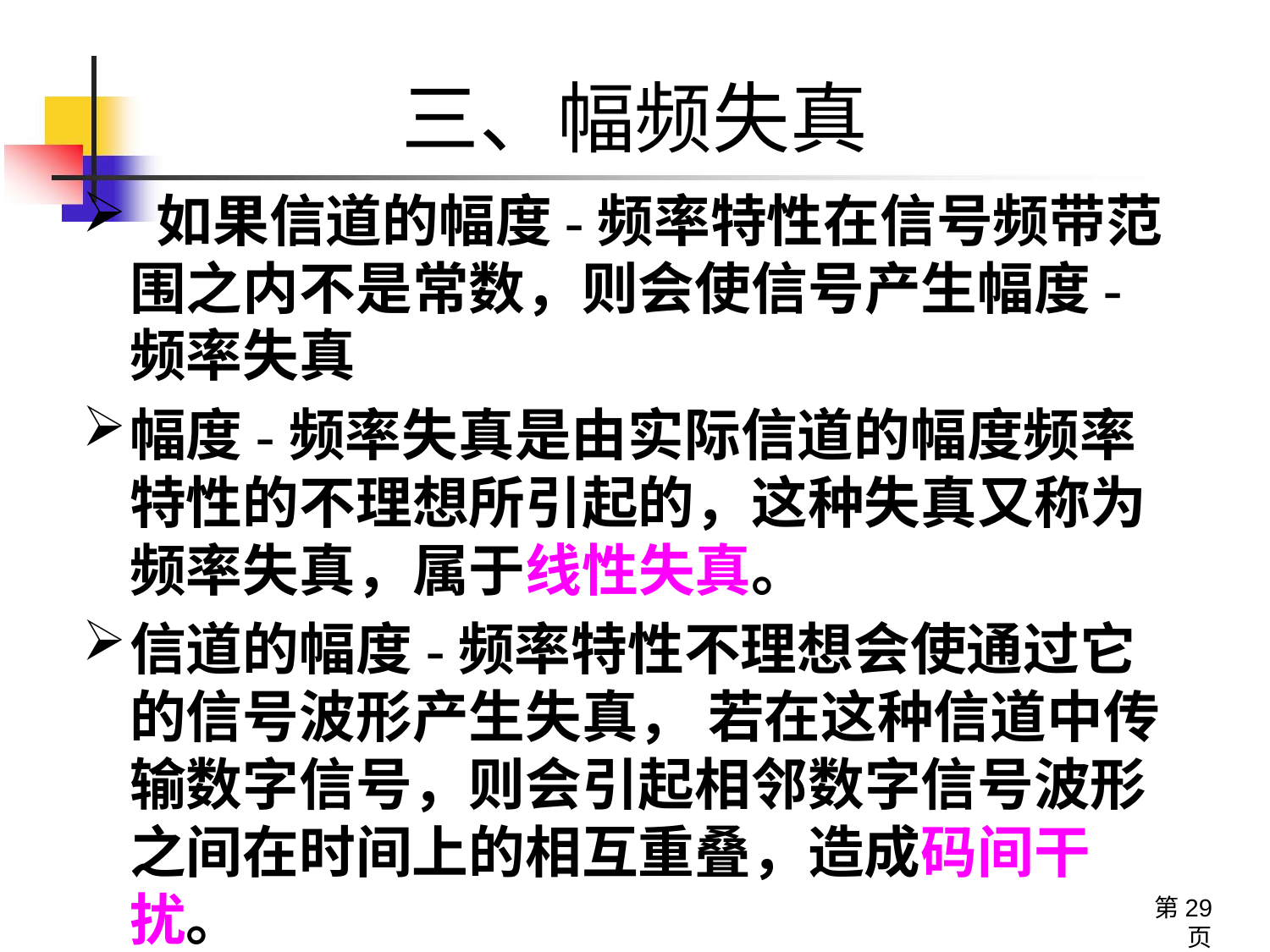

# 三、幅频失真
 如果信道的幅度-频率特性在信号频带范围之内不是常数，则会使信号产生幅度-频率失真
幅度-频率失真是由实际信道的幅度频率特性的不理想所引起的，这种失真又称为频率失真，属于线性失真。
信道的幅度-频率特性不理想会使通过它的信号波形产生失真， 若在这种信道中传输数字信号，则会引起相邻数字信号波形之间在时间上的相互重叠，造成码间干扰。
第29页